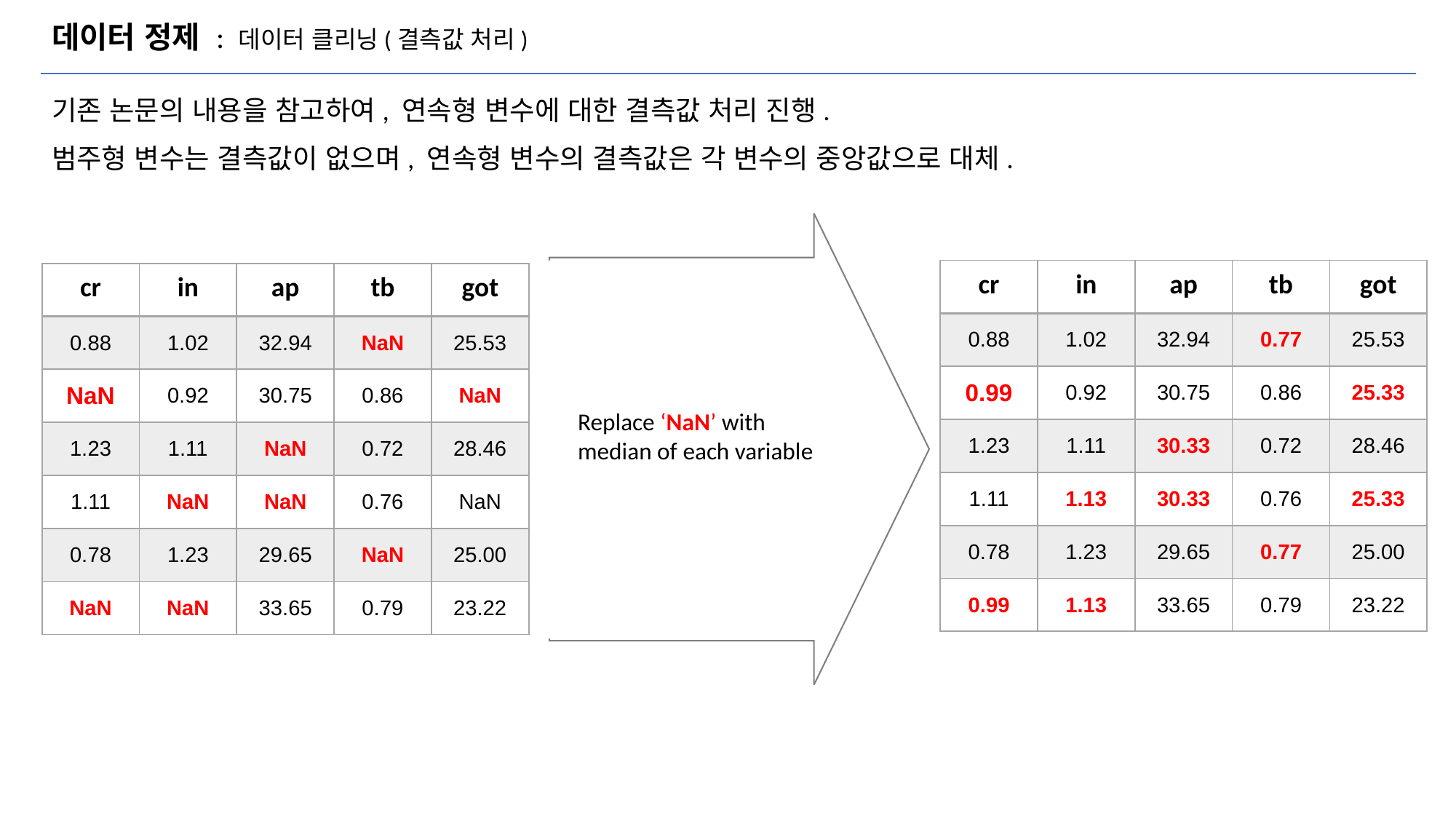

# 데이터 정제 : 데이터 클리닝(결측값 처리)
기존 논문의 내용을 참고하여, 연속형 변수에 대한 결측값 처리 진행.
범주형 변수는 결측값이 없으며, 연속형 변수의 결측값은 각 변수의 중앙값으로 대체.

| cr | in | ap | tb | got |
| --- | --- | --- | --- | --- |
| 0.88 | 1.02 | 32.94 | 0.77 | 25.53 |
| 0.99 | 0.92 | 30.75 | 0.86 | 25.33 |
| 1.23 | 1.11 | 30.33 | 0.72 | 28.46 |
| 1.11 | 1.13 | 30.33 | 0.76 | 25.33 |
| 0.78 | 1.23 | 29.65 | 0.77 | 25.00 |
| 0.99 | 1.13 | 33.65 | 0.79 | 23.22 |
| cr | in | ap | tb | got |
| --- | --- | --- | --- | --- |
| 0.88 | 1.02 | 32.94 | NaN | 25.53 |
| NaN | 0.92 | 30.75 | 0.86 | NaN |
| 1.23 | 1.11 | NaN | 0.72 | 28.46 |
| 1.11 | NaN | NaN | 0.76 | NaN |
| 0.78 | 1.23 | 29.65 | NaN | 25.00 |
| NaN | NaN | 33.65 | 0.79 | 23.22 |
Replace ‘NaN’ with
median of each variable